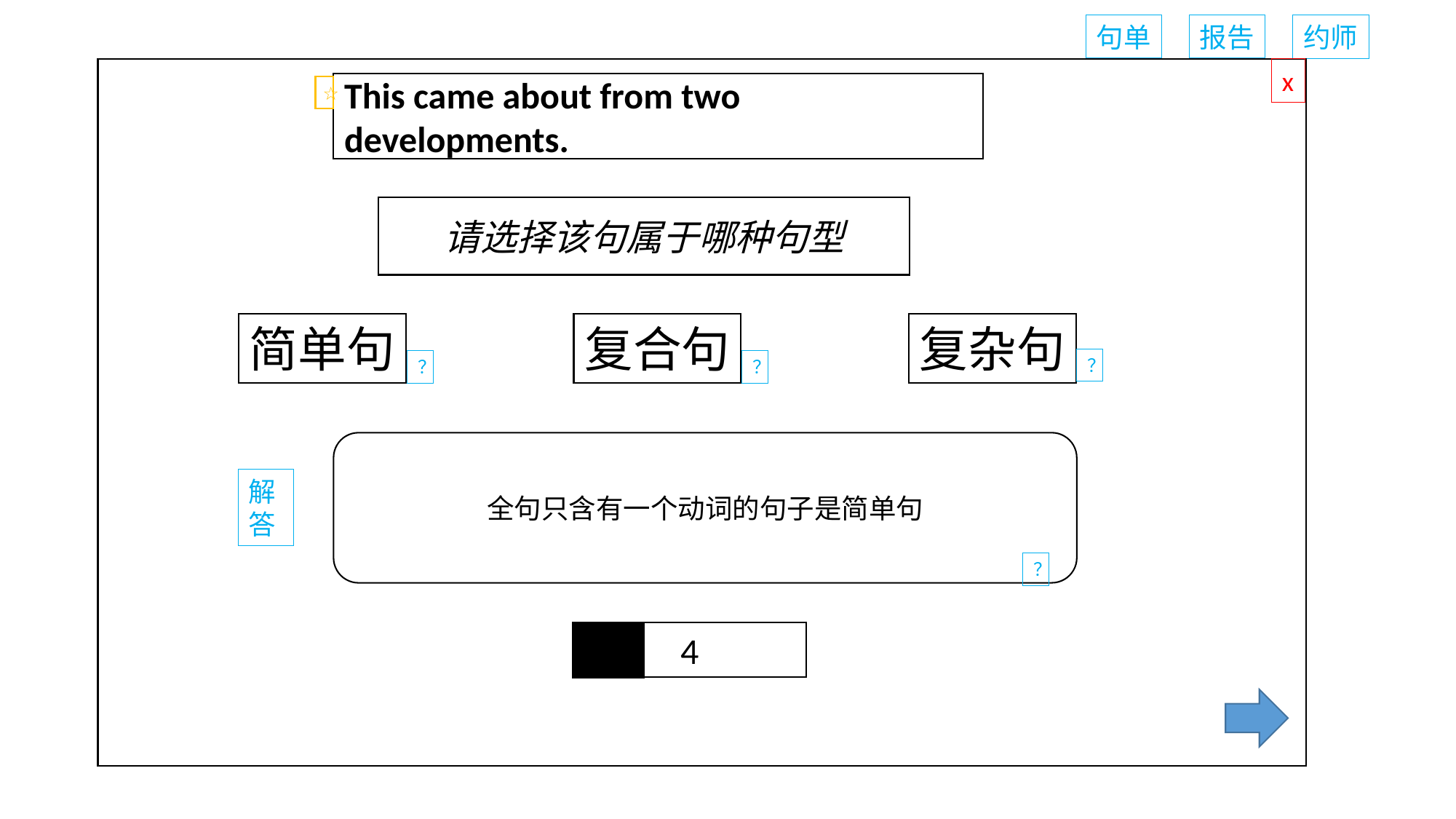

句单
报告
约师

x
This came about from two developments.
☆
00: 00
请选择该句属于哪种句型
复合句
简单句
复杂句
？
？
？
全句只含有一个动词的句子是简单句
解
答
？
4